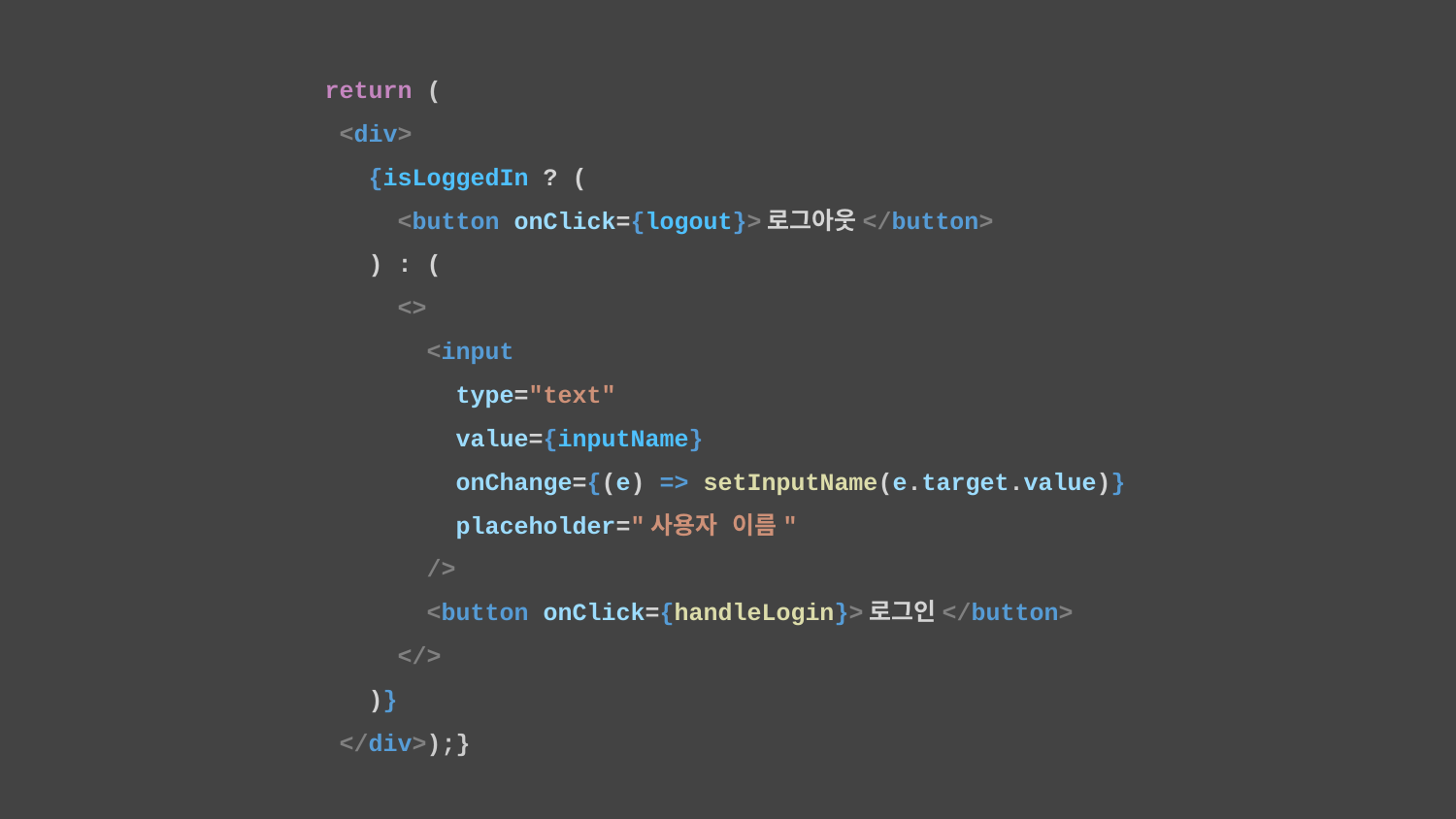

return (
   <div>
     {isLoggedIn ? (
       <button onClick={logout}>로그아웃</button>
     ) : (
  <>
         <input
           type="text"
           value={inputName}
           onChange={(e) => setInputName(e.target.value)}
           placeholder="사용자 이름"
         />
         <button onClick={handleLogin}>로그인</button>
       </>
     )}
   </div>);}